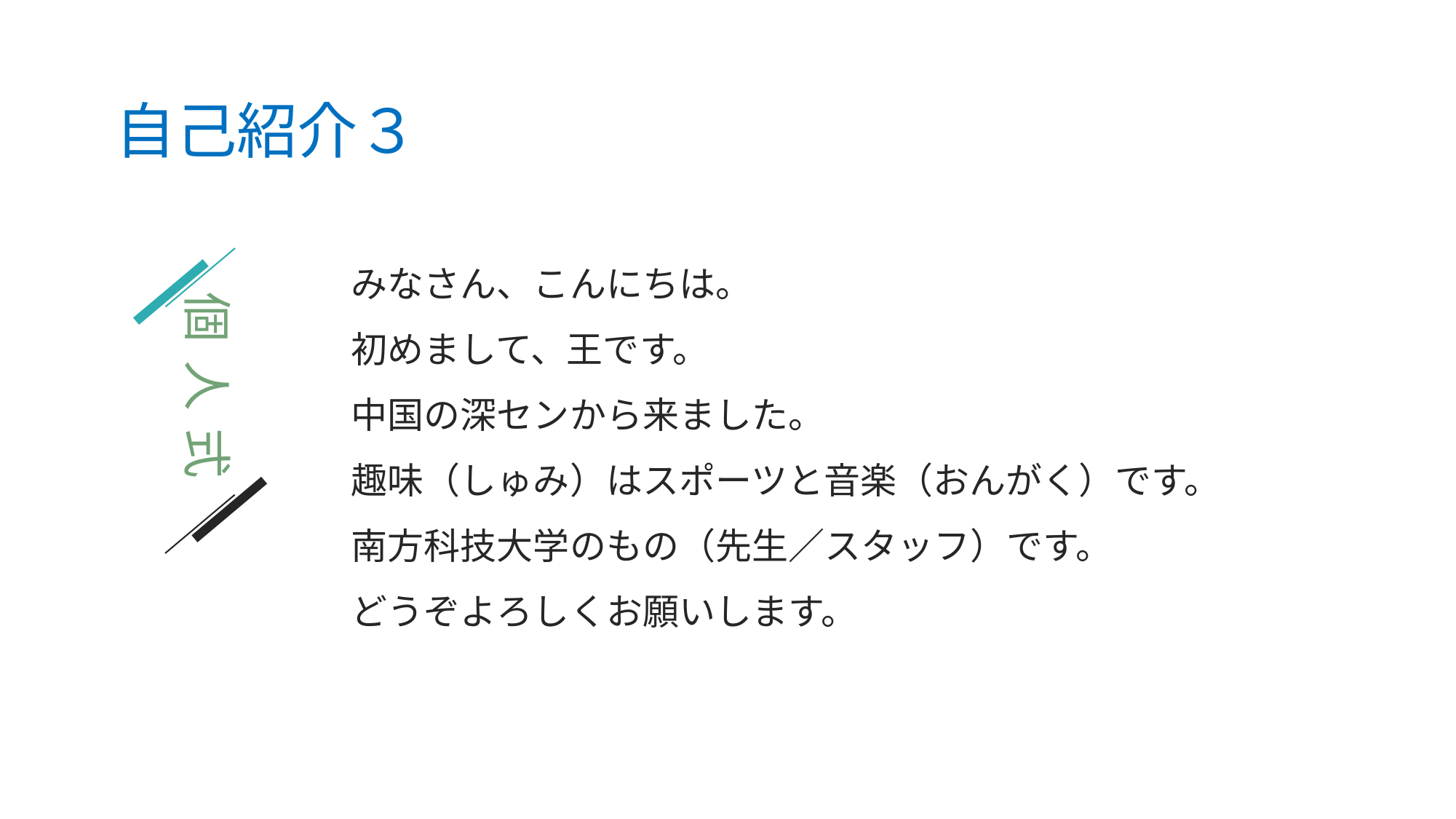

# 自己紹介３
みなさん、こんにちは。
初めまして、王です。
中国の深センから来ました。
趣味（しゅみ）はスポーツと音楽（おんがく）です。
南方科技大学のもの（先生／スタッフ）です。
どうぞよろしくお願いします。
個人式